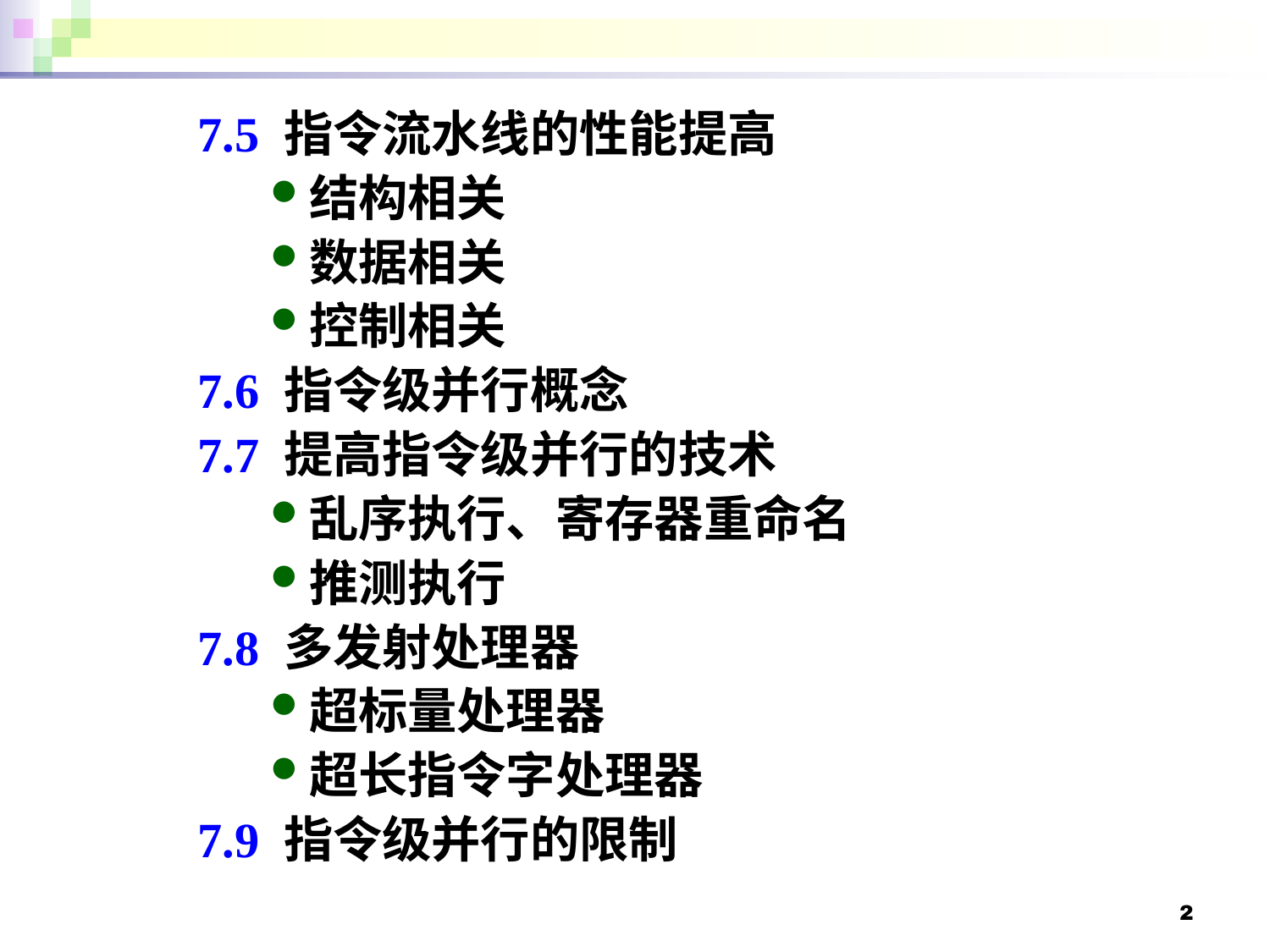

#
7.5 指令流水线的性能提高
结构相关
数据相关
控制相关
7.6 指令级并行概念
7.7 提高指令级并行的技术
乱序执行、寄存器重命名
推测执行
7.8 多发射处理器
超标量处理器
超长指令字处理器
7.9 指令级并行的限制
2